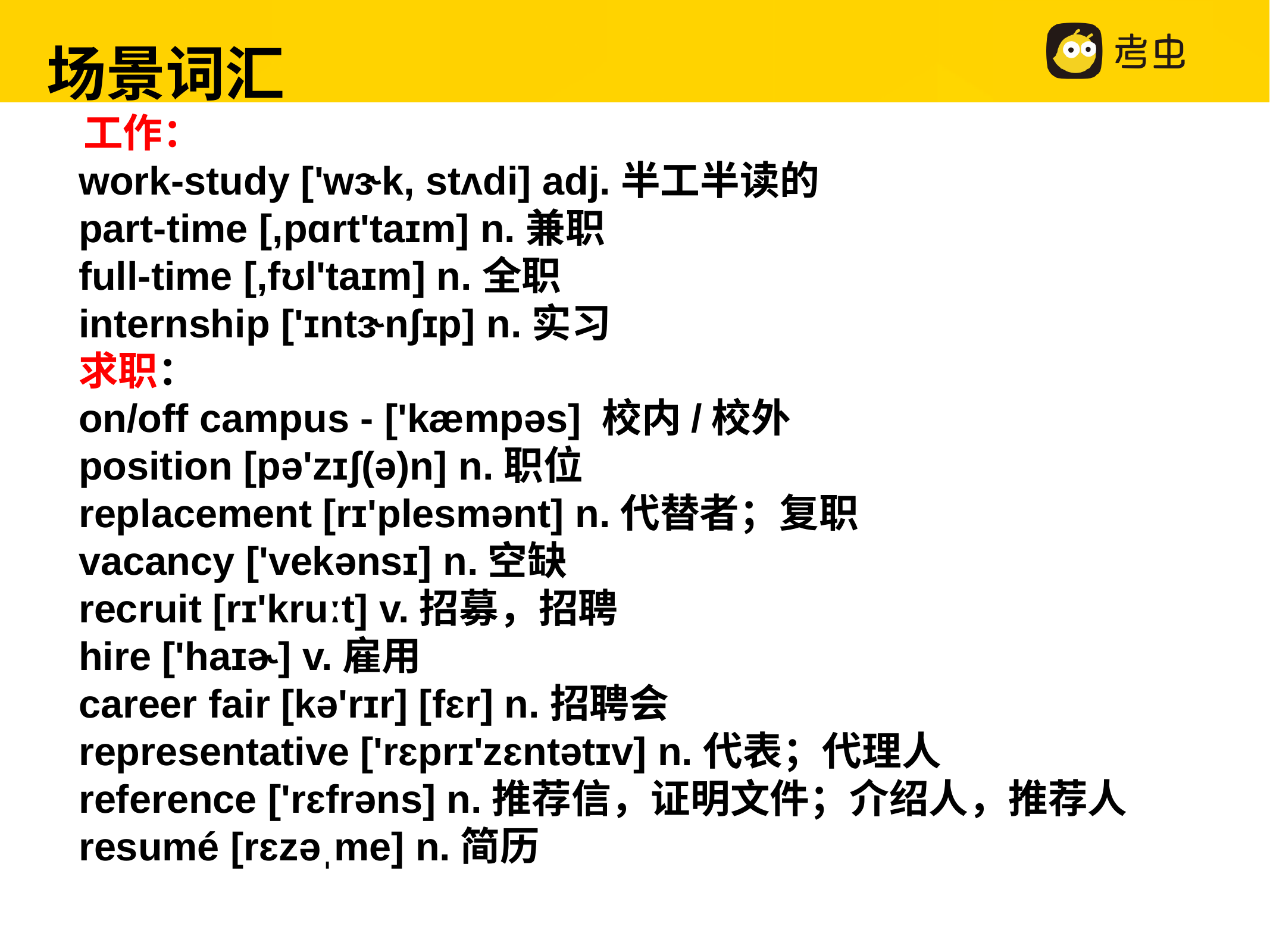

场景词汇
   工作：
work-study ['wɝk, stʌdi] adj.半工半读的
part-time [,pɑrt'taɪm] n.兼职
full-time [,fʊl'taɪm] n.全职
internship ['ɪntɝnʃɪp] n.实习
求职：
on/off campus - ['kæmpəs] 校内/校外
position [pə'zɪʃ(ə)n] n.职位
replacement [rɪ'plesmənt] n.代替者；复职
vacancy ['vekənsɪ] n.空缺
recruit [rɪ'kruːt] v.招募，招聘
hire ['haɪɚ] v.雇用
career fair [kə'rɪr] [fɛr] n.招聘会
representative ['rɛprɪ'zɛntətɪv] n.代表；代理人
reference ['rɛfrəns] n.推荐信，证明文件；介绍人，推荐人
resumé [rɛzəˌme] n.简历